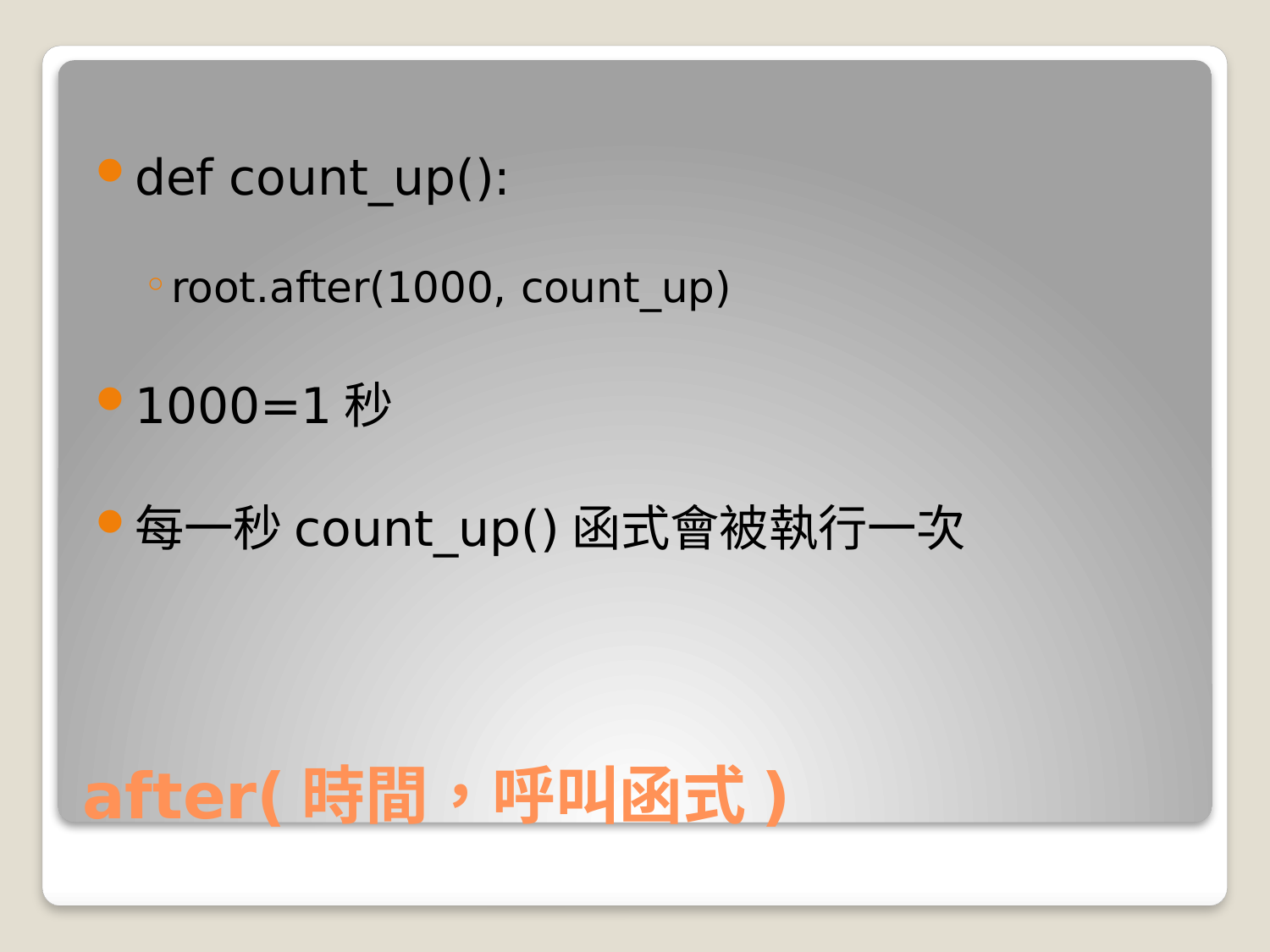

def count_up():
root.after(1000, count_up)
1000=1秒
每一秒count_up()函式會被執行一次

# after(時間，呼叫函式)